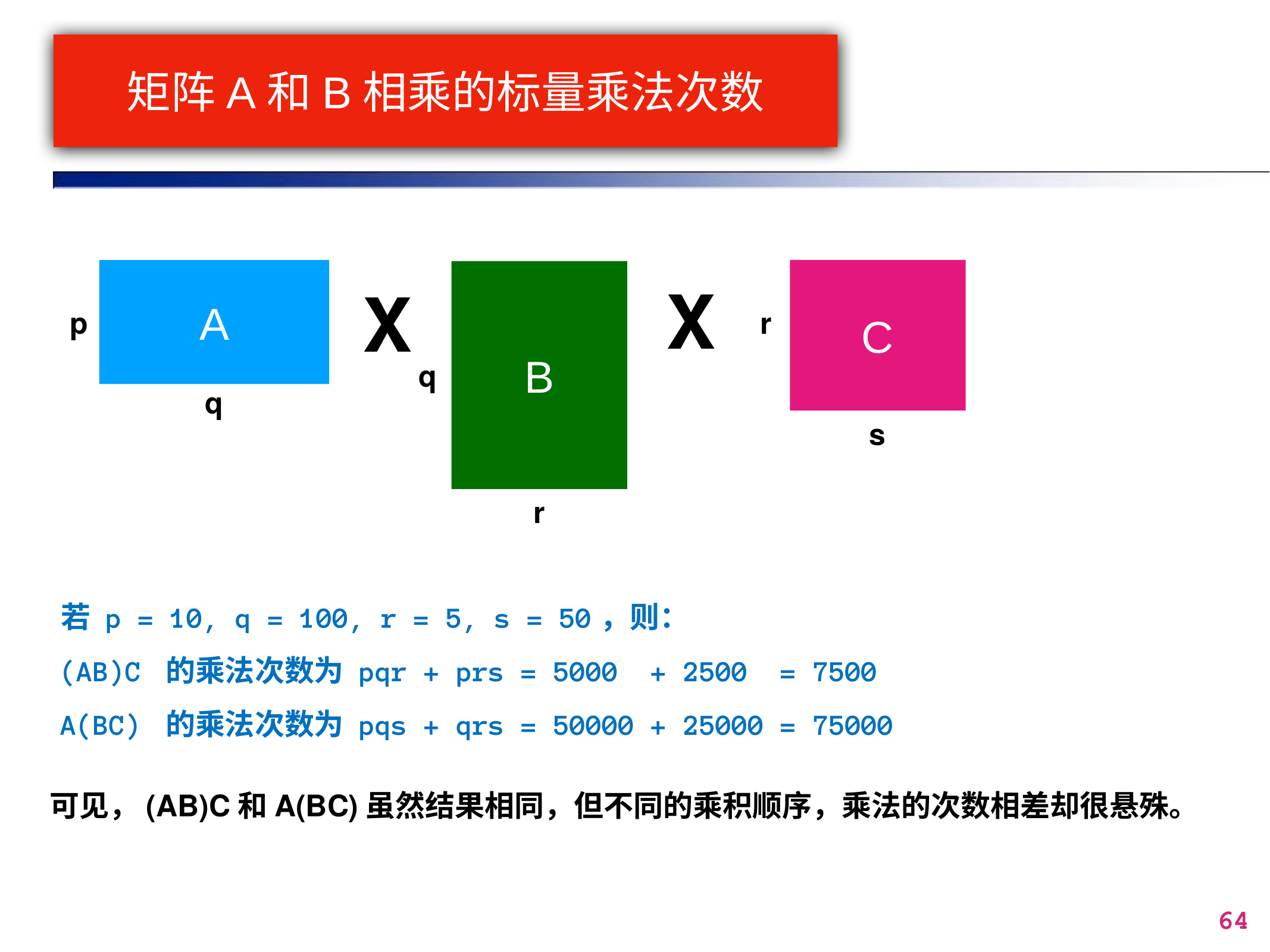

# 矩阵A和B相乘的标量乘法次数
C
A
B
X
X
r
p
q
q
s
r
若 p = 10, q = 100, r = 5, s = 50，则：
(AB)C 的乘法次数为 pqr + prs = 5000  + 2500  = 7500
A(BC) 的乘法次数为 pqs + qrs = 50000 + 25000 = 75000
可见，(AB)C和A(BC)虽然结果相同，但不同的乘积顺序，乘法的次数相差却很悬殊。
64